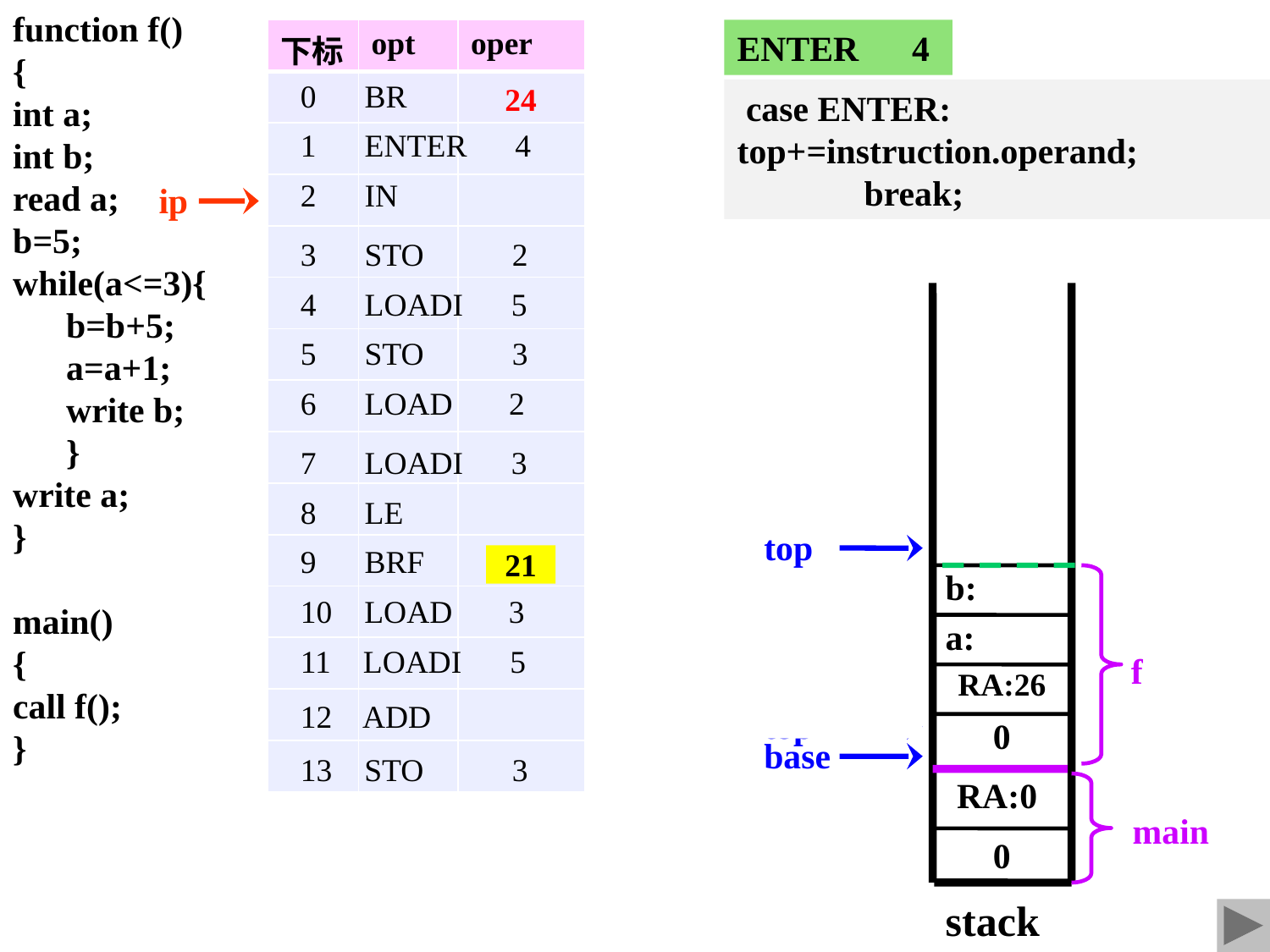

function f()
{
int a;
int b;
read a;
b=5;
while(a<=3){
      b=b+5;
      a=a+1;
      write b;
      }
write a;
}

main()
{
call f();
}

| 下标 | opt | oper |
| --- | --- | --- |
|  |  |  |
|  |  |  |
|  |  |  |
|  |  |  |
|  |  |  |
|  |  |  |
|  |  |  |
|  |  |  |
|  |  |  |
|  |  |  |
|  |  |  |
|  |  |  |
|  |  |  |
|  |  |  |
ENTER      4
0      BR
24
 case ENTER:                	top+=instruction.operand;
	break;

ip

1      ENTER      4
2      IN
ip

3      STO           2
4      LOADI      5

5      STO           3
6      LOAD       2
7      LOADI      3
8      LE
top

9      BRF
21

b:

f
10    LOAD       3

a:
11    LOADI      5

RA:26

12    ADD
top

0
base

13    STO           3

RA:0

main

0
stack